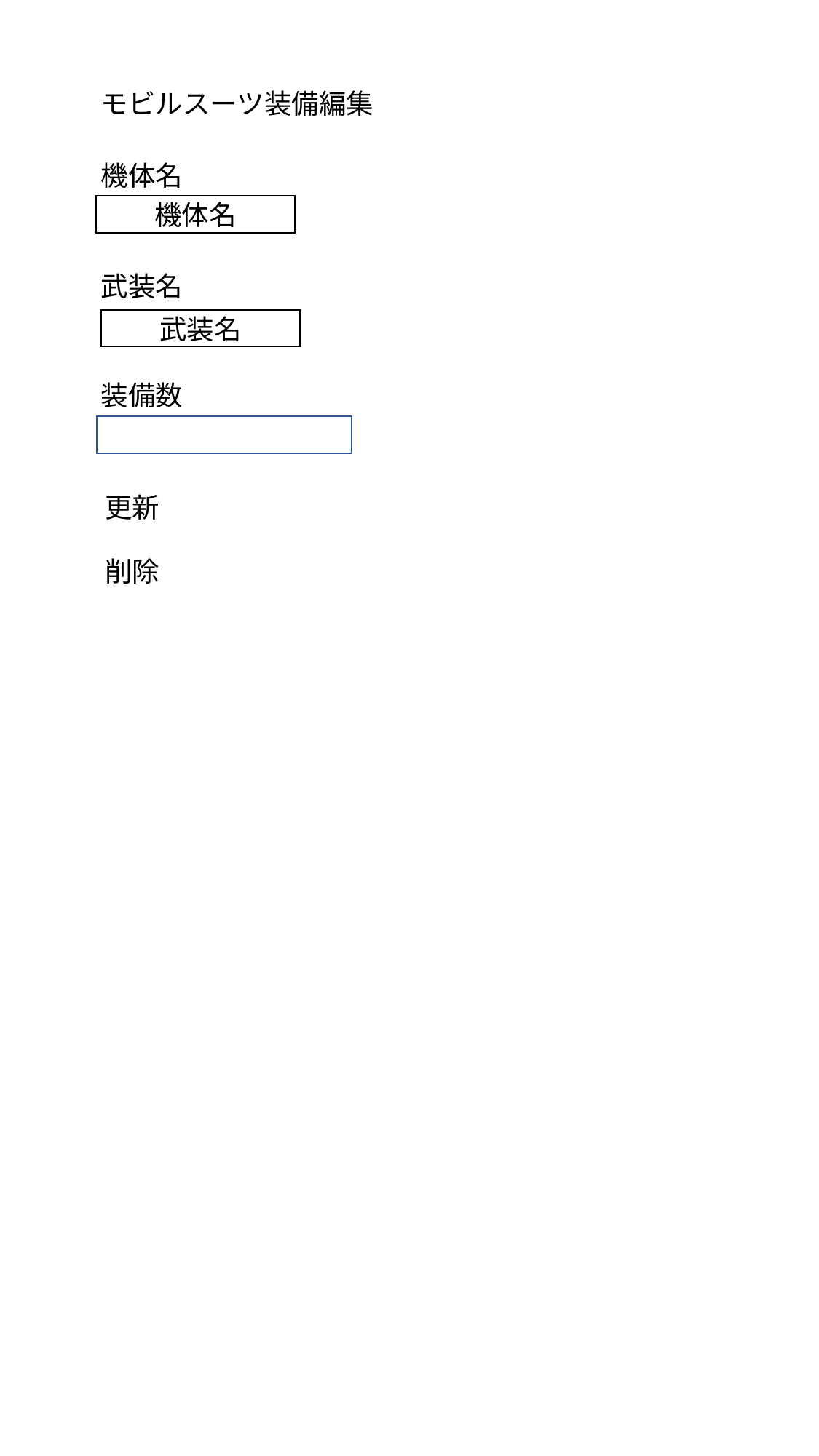

モビルスーツ装備編集
機体名
機体名
武装名
武装名
装備数

更新
削除